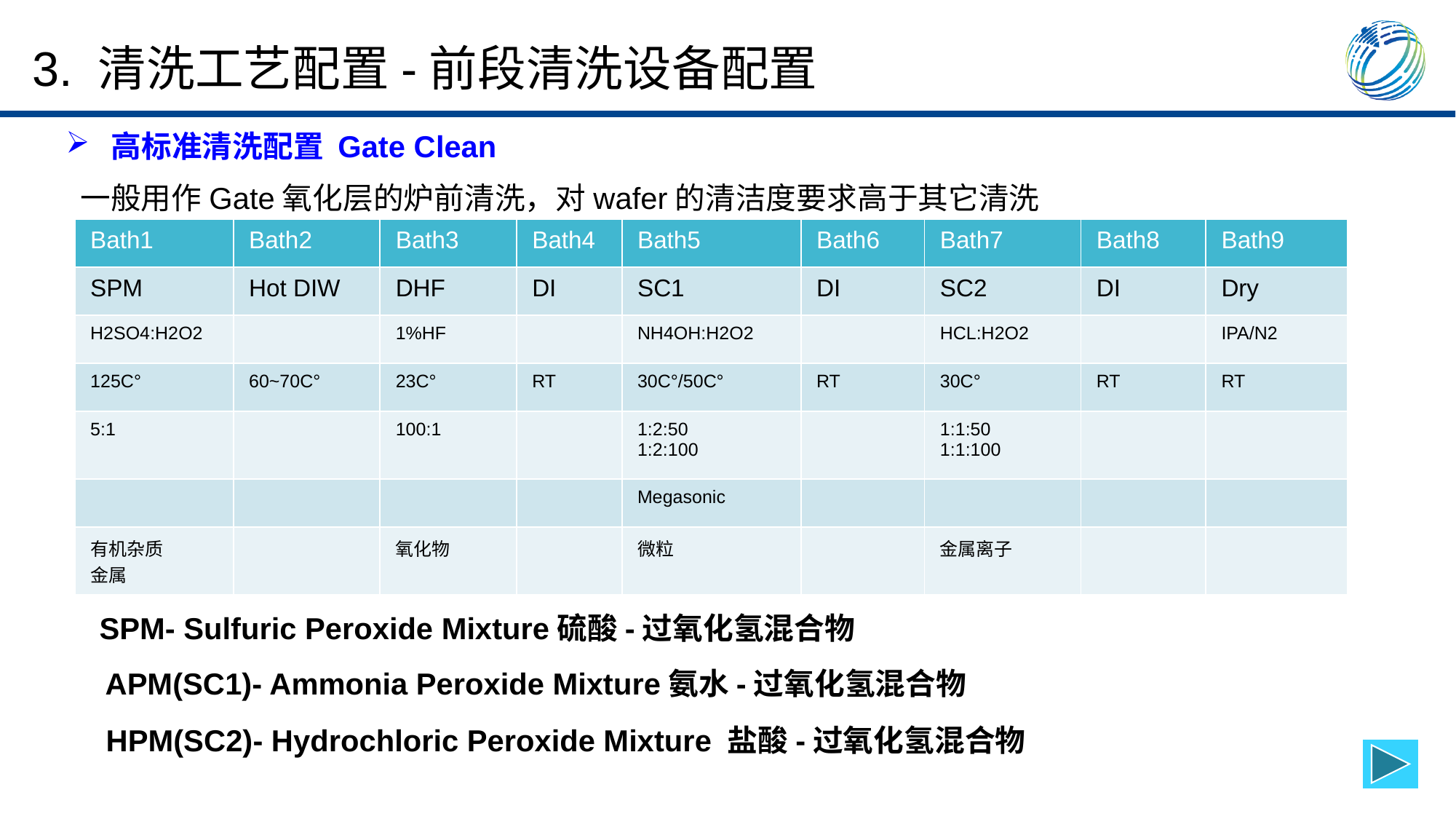

3. 清洗工艺配置-前段清洗设备配置
  高标准清洗配置 Gate Clean
一般用作Gate氧化层的炉前清洗，对wafer的清洁度要求高于其它清洗
| Bath1 | Bath2 | Bath3 | Bath4 | Bath5 | Bath6 | Bath7 | Bath8 | Bath9 |
| --- | --- | --- | --- | --- | --- | --- | --- | --- |
| SPM | Hot DIW | DHF | DI | SC1 | DI | SC2 | DI | Dry |
| H2SO4:H2O2 |  | 1%HF |  | NH4OH:H2O2 |  | HCL:H2O2 |  | IPA/N2 |
| 125C° | 60~70C° | 23C° | RT | 30C°/50C° | RT | 30C° | RT | RT |
| 5:1 |  | 100:1 |  | 1:2:50 1:2:100 |  | 1:1:50 1:1:100 |  |  |
|  |  |  |  | Megasonic |  |  |  |  |
| 有机杂质 金属 |  | 氧化物 |  | 微粒 |  | 金属离子 |  |  |
SPM- Sulfuric Peroxide Mixture硫酸-过氧化氢混合物
APM(SC1)- Ammonia Peroxide Mixture氨水-过氧化氢混合物
HPM(SC2)- Hydrochloric Peroxide Mixture 盐酸-过氧化氢混合物